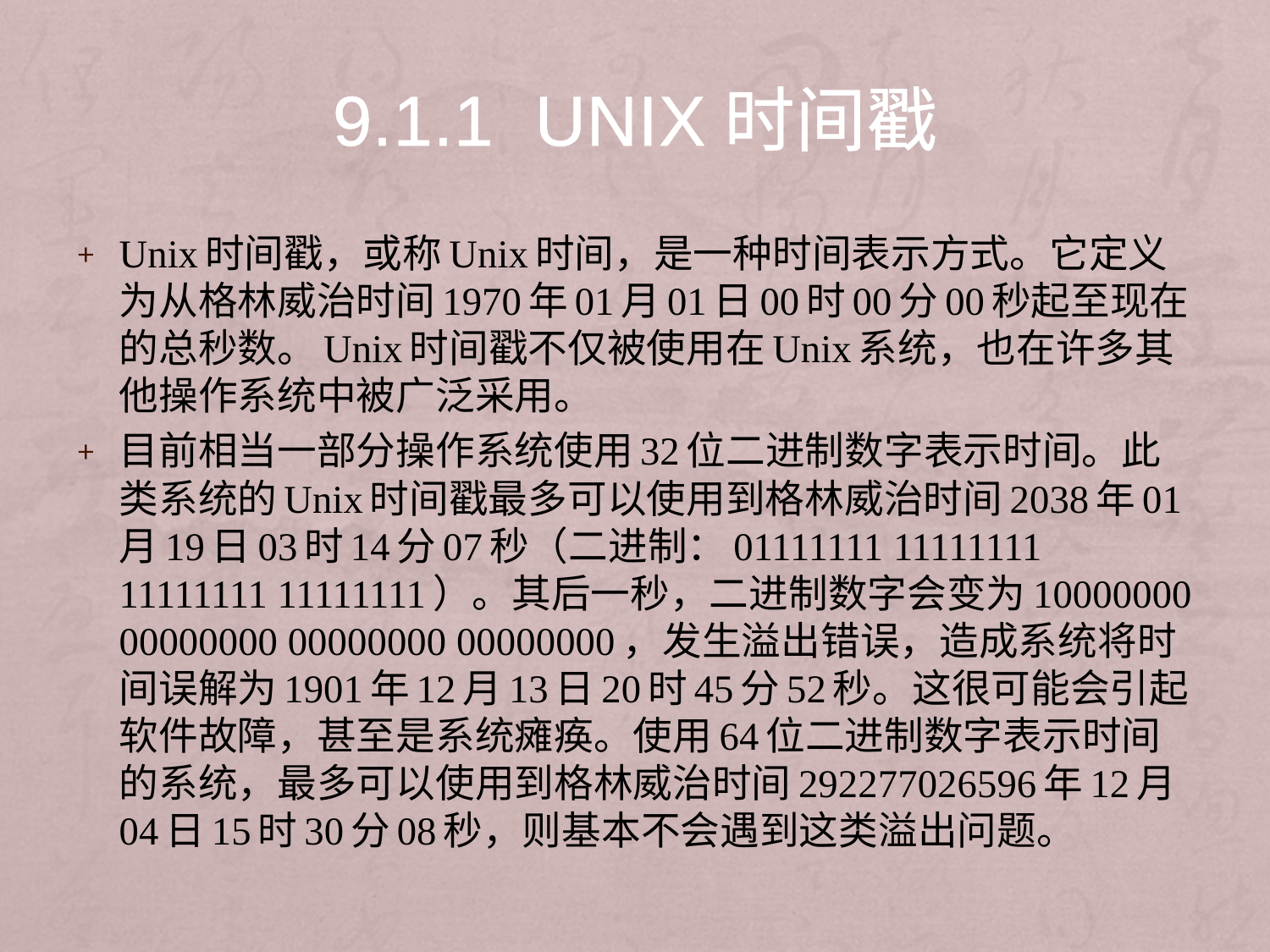

# 9.1.1  UNIX时间戳
Unix时间戳，或称Unix时间，是一种时间表示方式。它定义为从格林威治时间1970年01月01日00时00分00秒起至现在的总秒数。Unix时间戳不仅被使用在Unix系统，也在许多其他操作系统中被广泛采用。
目前相当一部分操作系统使用32位二进制数字表示时间。此类系统的Unix时间戳最多可以使用到格林威治时间2038年01月19日03时14分07秒（二进制：01111111 11111111 11111111 11111111）。其后一秒，二进制数字会变为10000000 00000000 00000000 00000000，发生溢出错误，造成系统将时间误解为1901年12月13日20时45分52秒。这很可能会引起软件故障，甚至是系统瘫痪。使用64位二进制数字表示时间的系统，最多可以使用到格林威治时间292277026596年12月04日15时30分08秒，则基本不会遇到这类溢出问题。